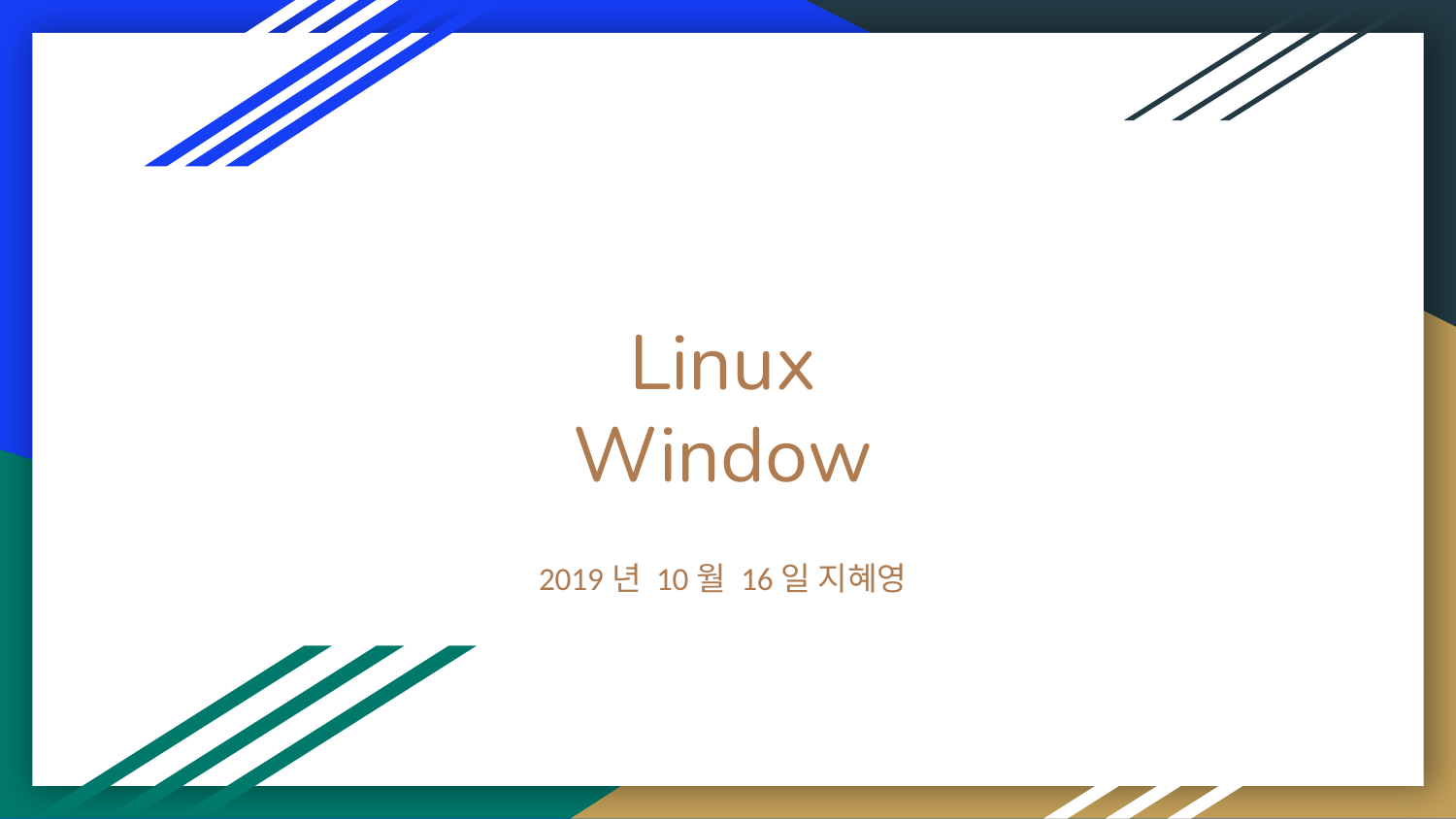

# Linux
Window
2019년 10월 16일 지혜영